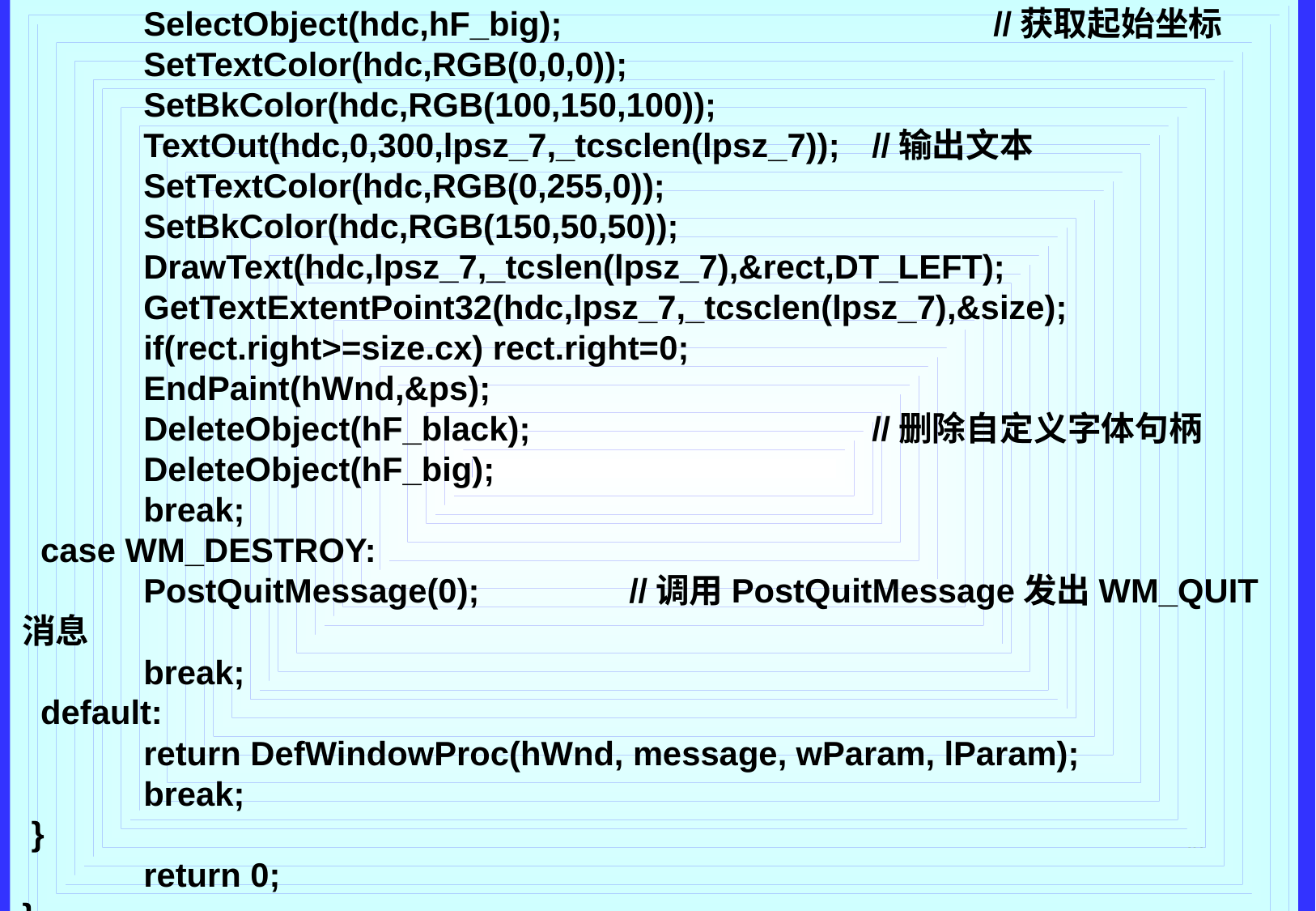

SelectObject(hdc,hF_big);				//获取起始坐标		SetTextColor(hdc,RGB(0,0,0));
	SetBkColor(hdc,RGB(100,150,100));
	TextOut(hdc,0,300,lpsz_7,_tcsclen(lpsz_7)); 	//输出文本
	SetTextColor(hdc,RGB(0,255,0));
	SetBkColor(hdc,RGB(150,50,50));
	DrawText(hdc,lpsz_7,_tcslen(lpsz_7),&rect,DT_LEFT);
	GetTextExtentPoint32(hdc,lpsz_7,_tcsclen(lpsz_7),&size);
	if(rect.right>=size.cx) rect.right=0;
	EndPaint(hWnd,&ps);
	DeleteObject(hF_black);			//删除自定义字体句柄
	DeleteObject(hF_big);
	break;
  case WM_DESTROY:
	PostQuitMessage(0);		//调用PostQuitMessage发出WM_QUIT消息
	break;
  default:
	return DefWindowProc(hWnd, message, wParam, lParam);			break;
 }
	return 0;
}
28